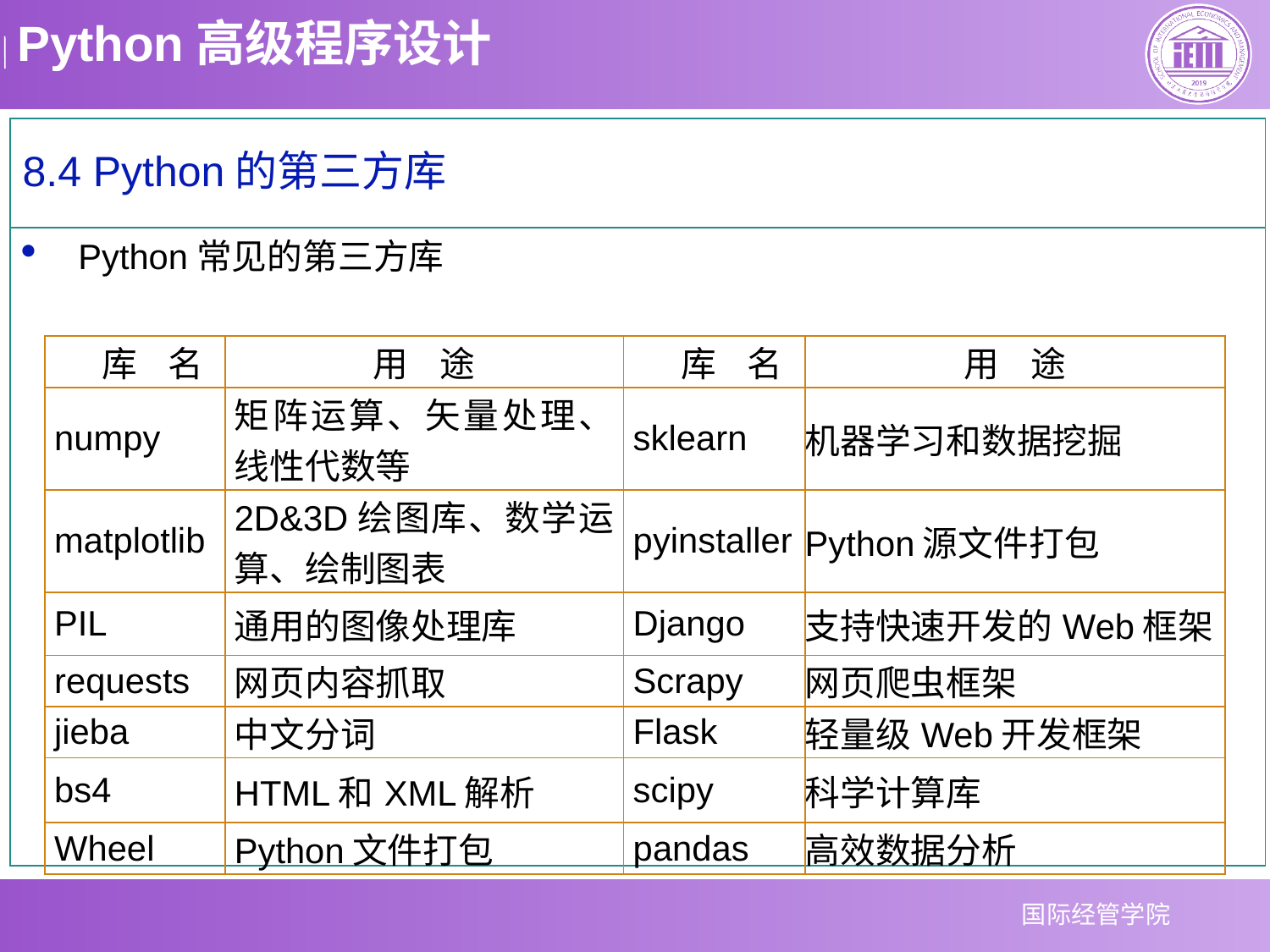

8.4 Python的第三方库
Python常见的第三方库
| 库 名 | 用 途 | 库 名 | 用 途 |
| --- | --- | --- | --- |
| numpy | 矩阵运算、矢量处理、线性代数等 | sklearn | 机器学习和数据挖掘 |
| matplotlib | 2D&3D绘图库、数学运算、绘制图表 | pyinstaller | Python源文件打包 |
| PIL | 通用的图像处理库 | Django | 支持快速开发的Web框架 |
| requests | 网页内容抓取 | Scrapy | 网页爬虫框架 |
| jieba | 中文分词 | Flask | 轻量级Web开发框架 |
| bs4 | HTML和XML解析 | scipy | 科学计算库 |
| Wheel | Python文件打包 | pandas | 高效数据分析 |